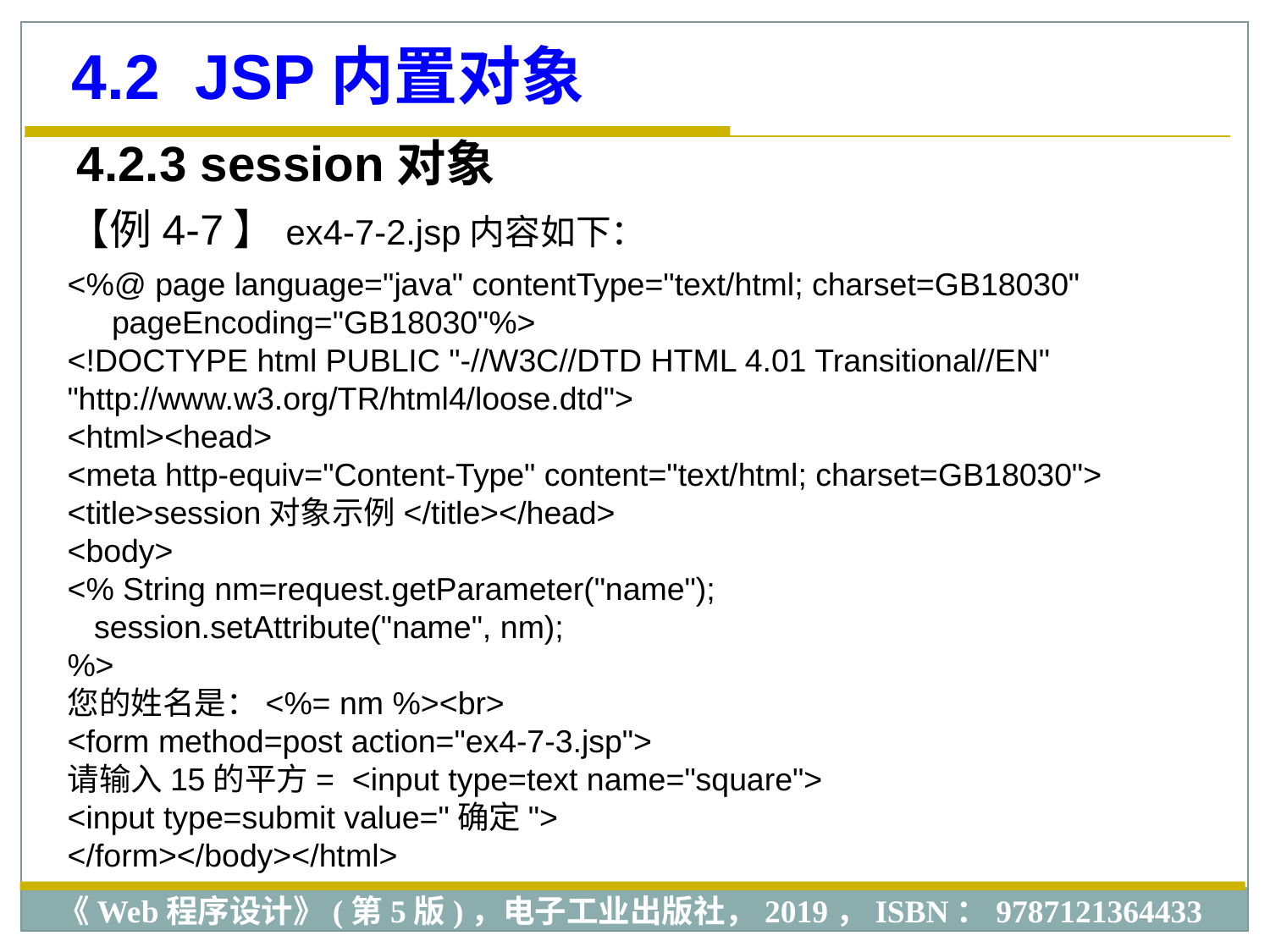

4.2  JSP内置对象
4.2.3 session对象
【例4-7】ex4-7-2.jsp内容如下：
<%@ page language="java" contentType="text/html; charset=GB18030"
     pageEncoding="GB18030"%>
<!DOCTYPE html PUBLIC "-//W3C//DTD HTML 4.01 Transitional//EN"
"http://www.w3.org/TR/html4/loose.dtd">
<html><head>
<meta http-equiv="Content-Type" content="text/html; charset=GB18030">
<title>session对象示例</title></head>
<body>
<% String nm=request.getParameter("name");
   session.setAttribute("name", nm);
%>
您的姓名是：<%= nm %><br>
<form method=post action="ex4-7-3.jsp">
请输入15的平方=  <input type=text name="square">
<input type=submit value="确定">
</form></body></html>